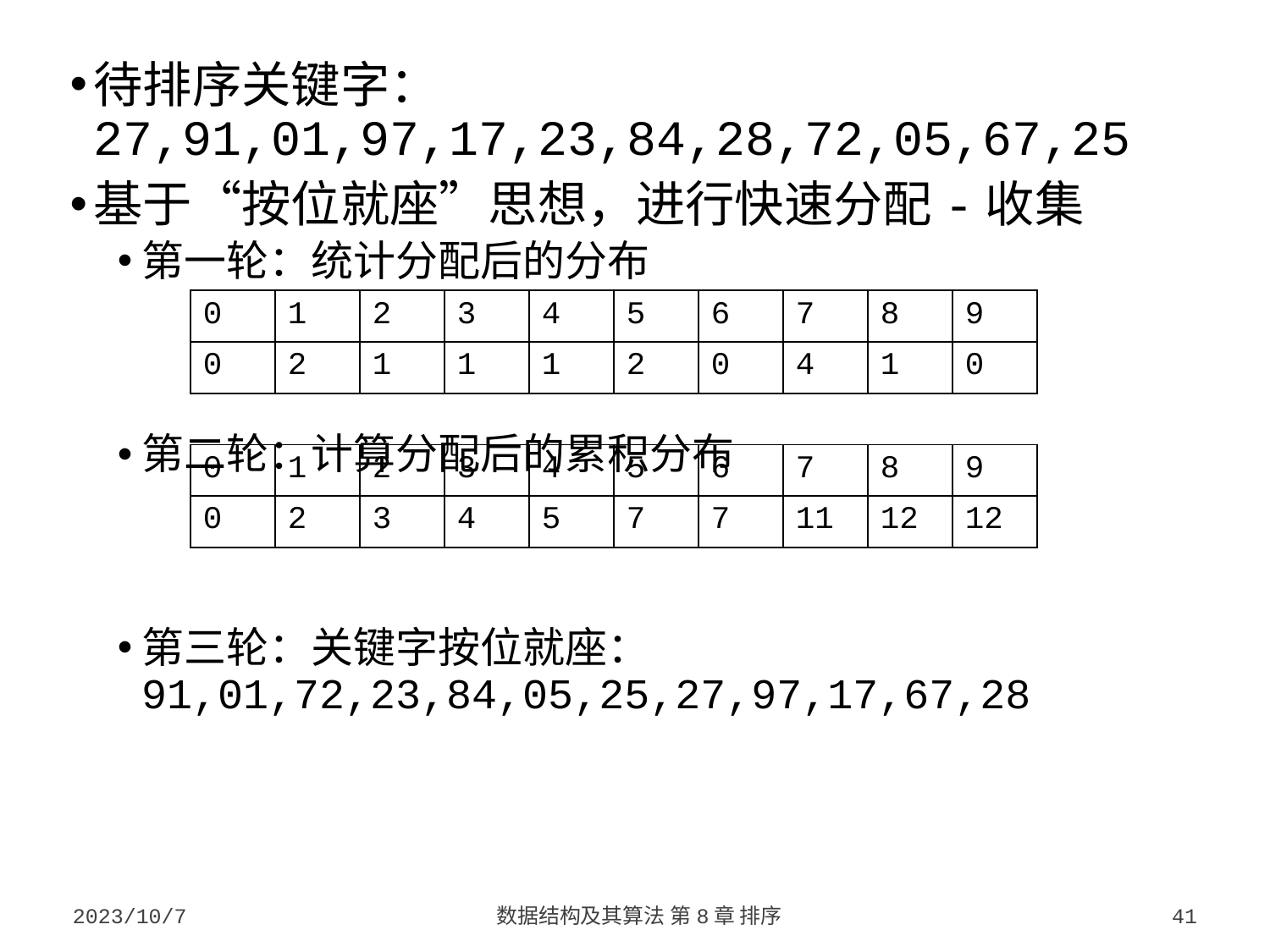

待排序关键字：27,91,01,97,17,23,84,28,72,05,67,25
基于“按位就座”思想，进行快速分配-收集
第一轮：统计分配后的分布

第二轮：计算分配后的累积分布

第三轮：关键字按位就座：91,01,72,23,84,05,25,27,97,17,67,28
| 0 | 1 | 2 | 3 | 4 | 5 | 6 | 7 | 8 | 9 |
| --- | --- | --- | --- | --- | --- | --- | --- | --- | --- |
| 0 | 2 | 1 | 1 | 1 | 2 | 0 | 4 | 1 | 0 |
| 0 | 1 | 2 | 3 | 4 | 5 | 6 | 7 | 8 | 9 |
| --- | --- | --- | --- | --- | --- | --- | --- | --- | --- |
| 0 | 2 | 3 | 4 | 5 | 7 | 7 | 11 | 12 | 12 |
2023/10/7
数据结构及其算法 第8章 排序
41